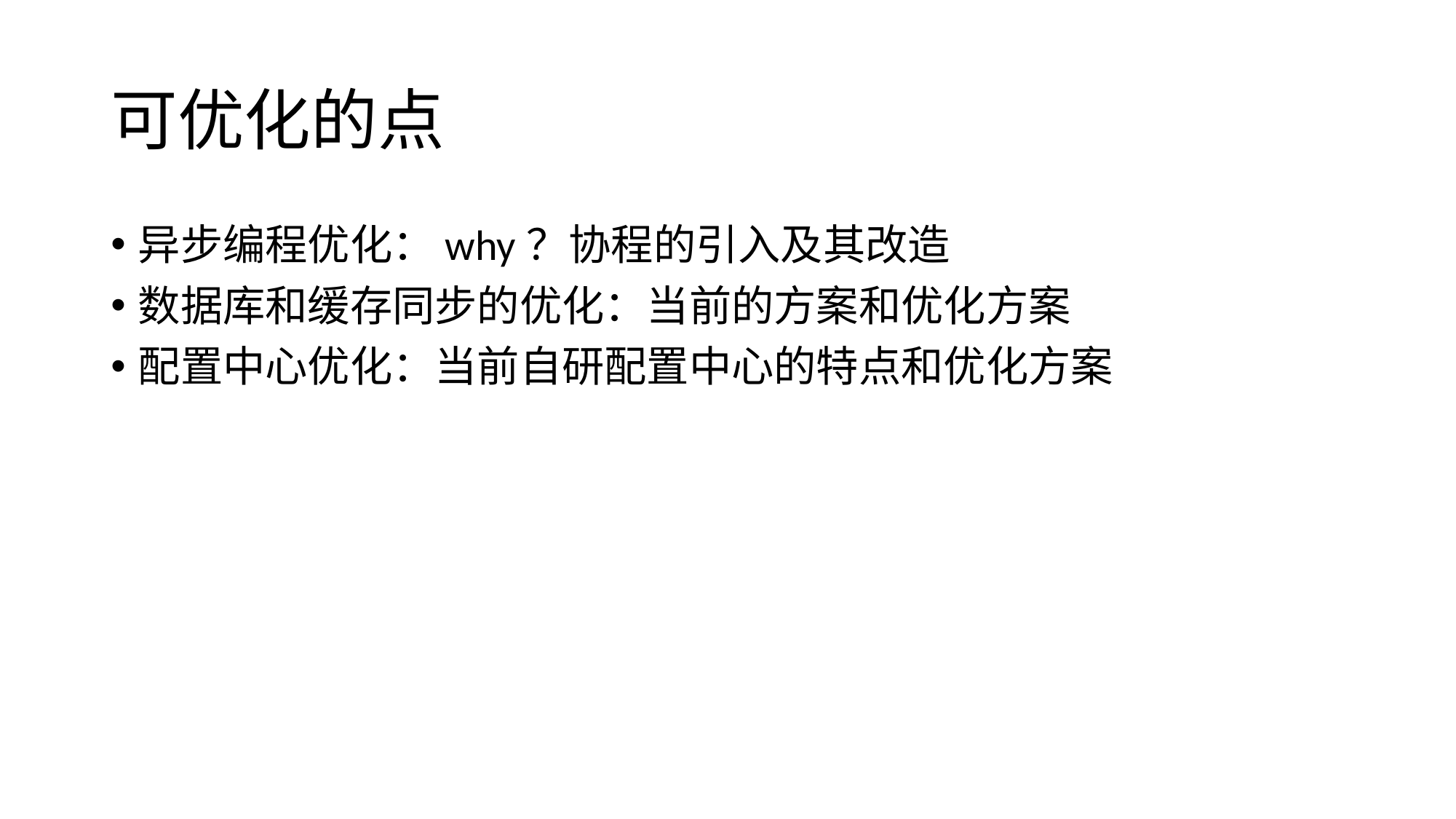

# 可优化的点
异步编程优化：why？协程的引入及其改造
数据库和缓存同步的优化：当前的方案和优化方案
配置中心优化：当前自研配置中心的特点和优化方案